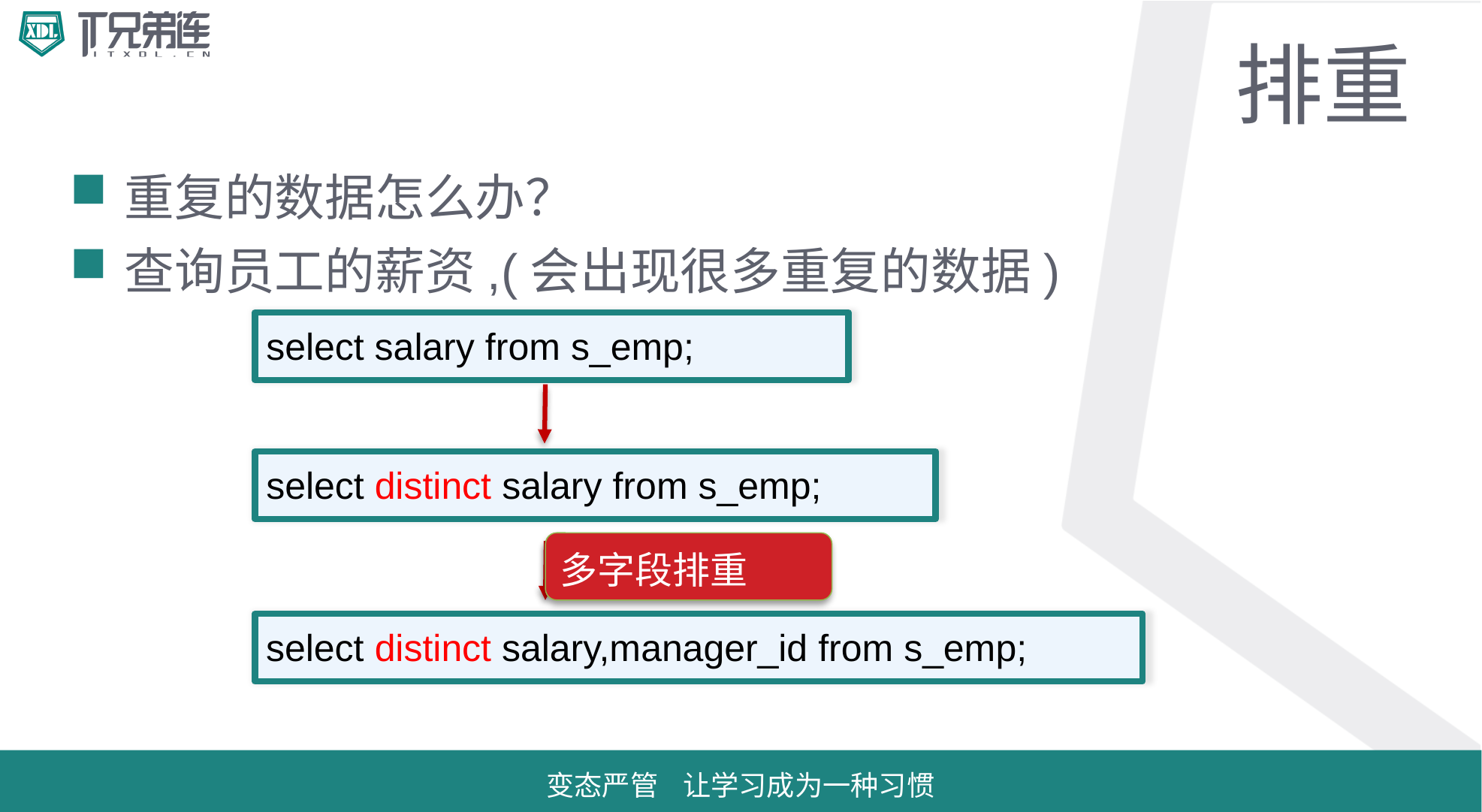

# 排重
重复的数据怎么办？
查询员工的薪资,(会出现很多重复的数据)
select salary from s_emp;
select distinct salary from s_emp;
多字段排重
select distinct salary,manager_id from s_emp;